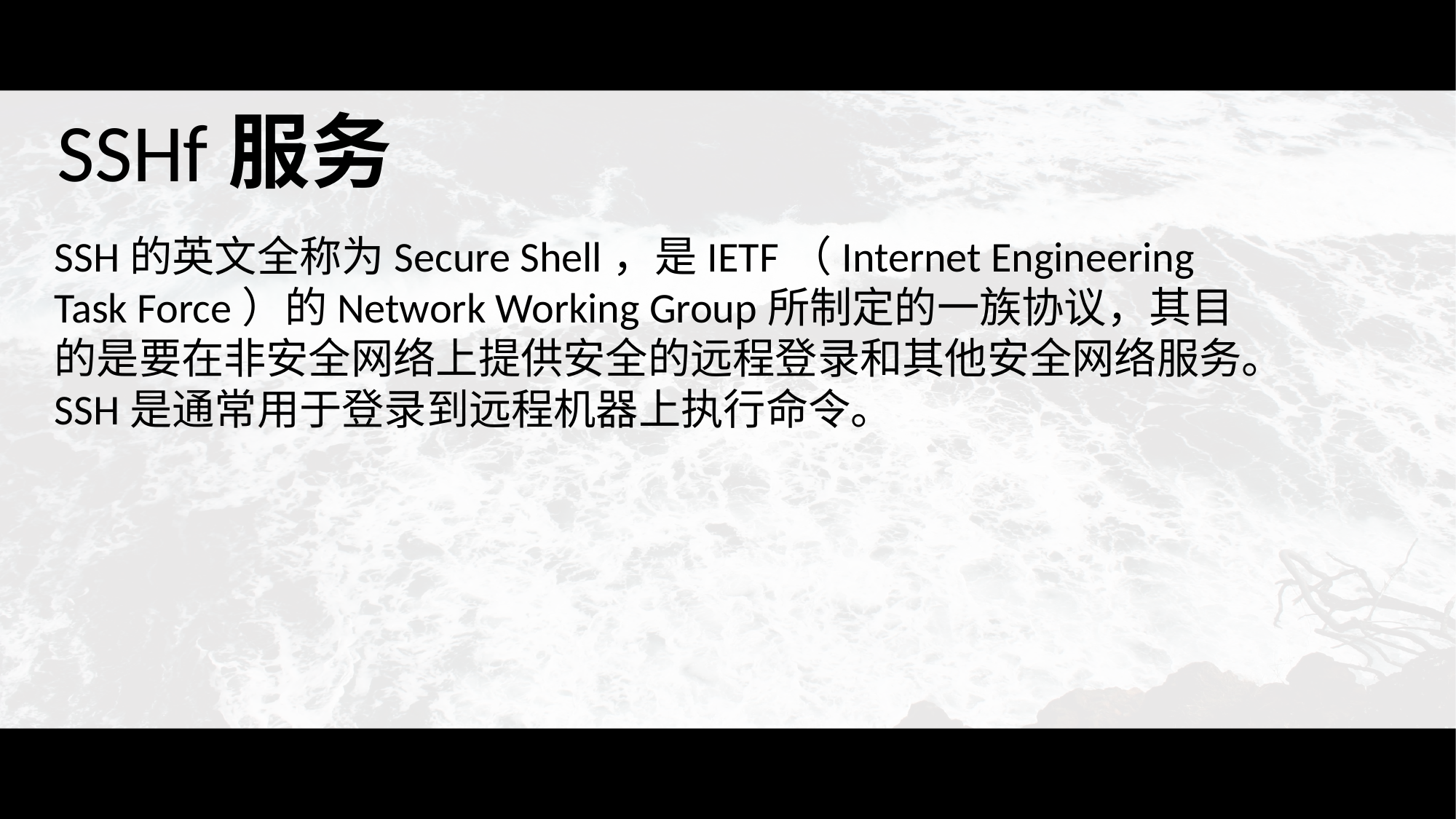

SSHf服务

SSH的英文全称为Secure Shell，是IETF（Internet Engineering Task Force）的Network Working Group所制定的一族协议，其目的是要在非安全网络上提供安全的远程登录和其他安全网络服务。
SSH是通常用于登录到远程机器上执行命令。